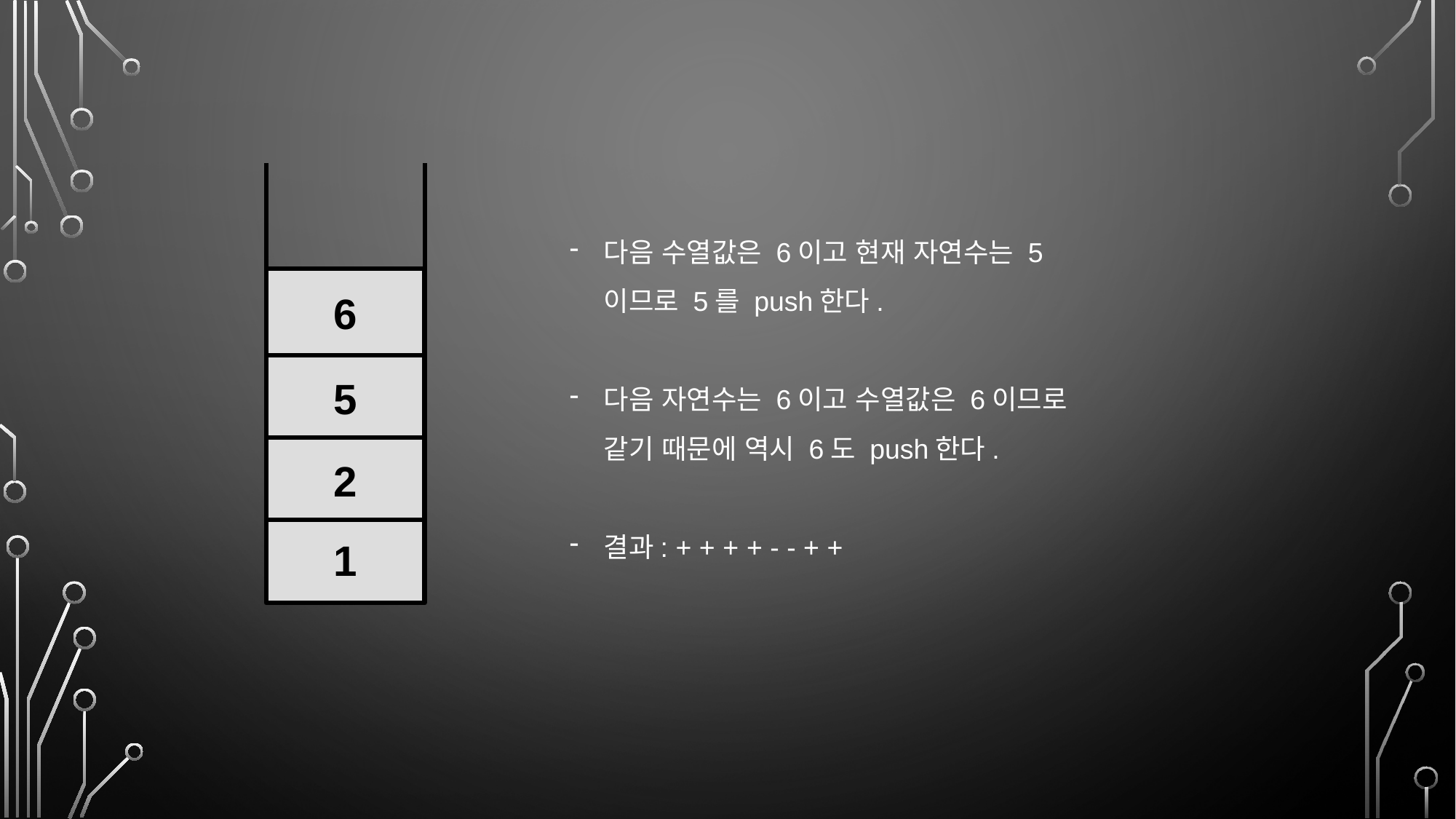

다음 수열값은 6이고 현재 자연수는 5이므로 5를 push한다.

다음 자연수는 6이고 수열값은 6이므로 같기 때문에 역시 6도 push한다.

결과: + + + + - - + +

6
5
2
1